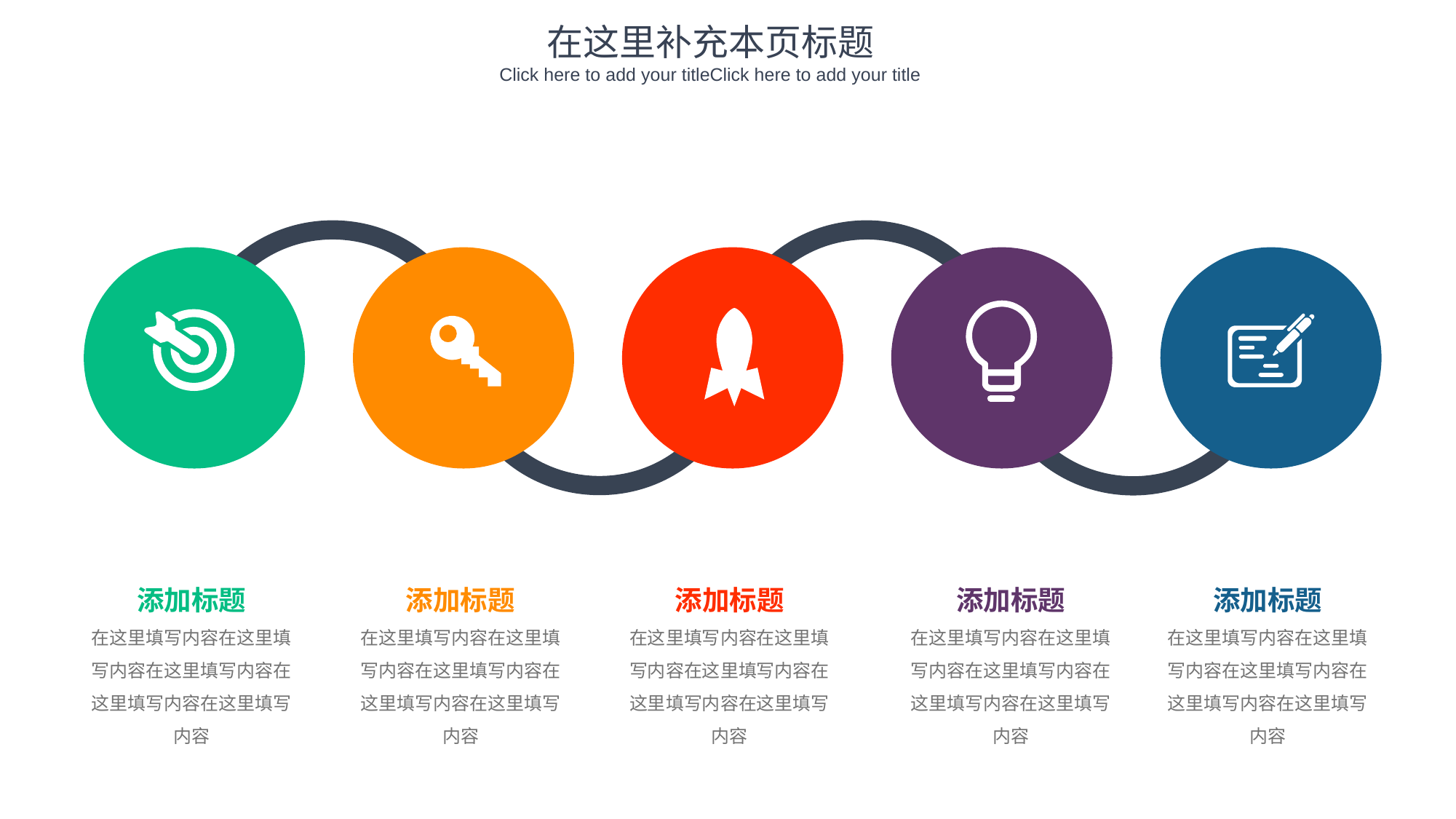

在这里补充本页标题
Click here to add your titleClick here to add your title

添加标题
在这里填写内容在这里填写内容在这里填写内容在这里填写内容在这里填写内容
添加标题
在这里填写内容在这里填写内容在这里填写内容在这里填写内容在这里填写内容
添加标题
在这里填写内容在这里填写内容在这里填写内容在这里填写内容在这里填写内容
添加标题
在这里填写内容在这里填写内容在这里填写内容在这里填写内容在这里填写内容
添加标题
在这里填写内容在这里填写内容在这里填写内容在这里填写内容在这里填写内容